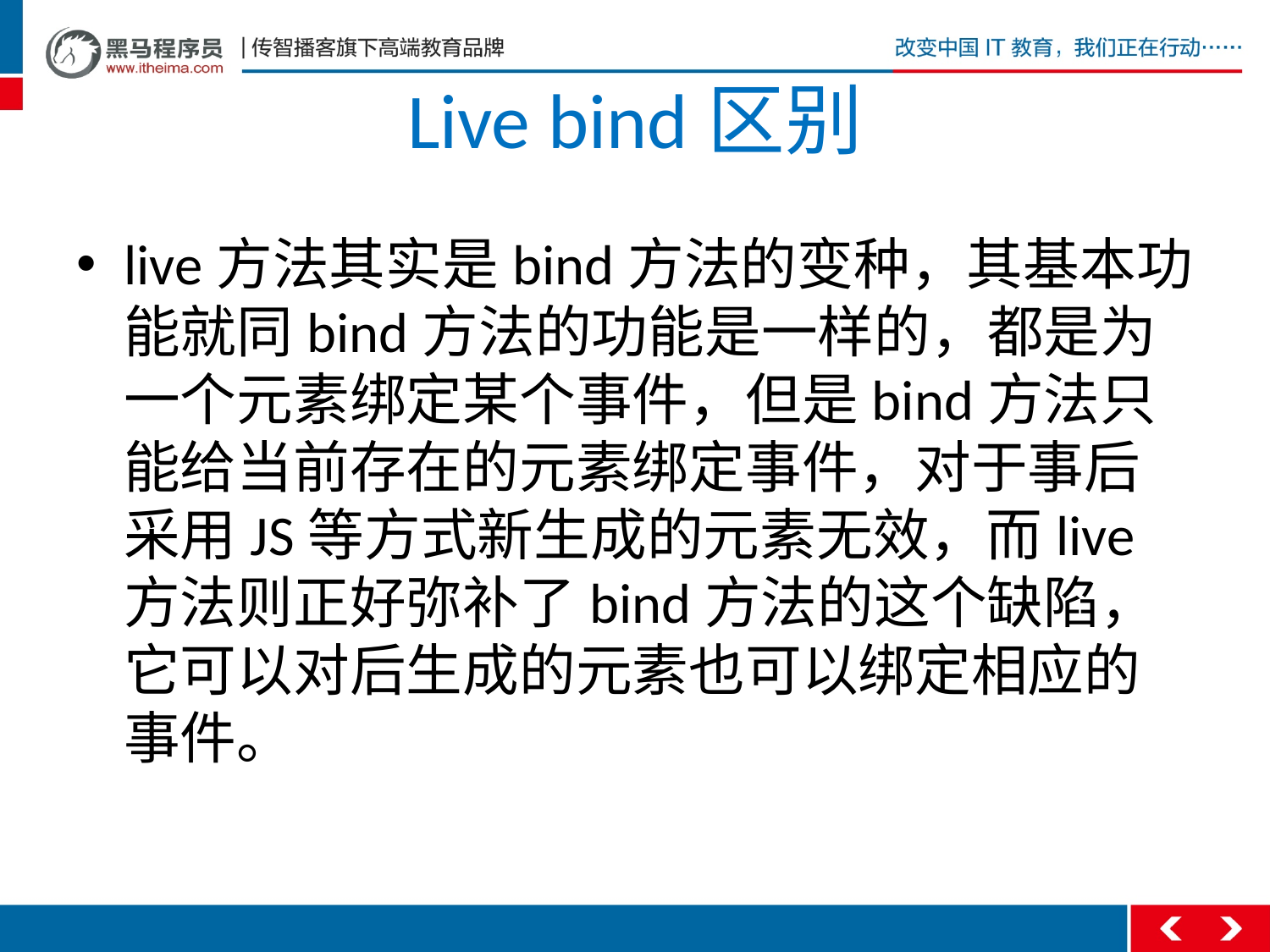

# Live bind区别
live方法其实是bind方法的变种，其基本功能就同bind方法的功能是一样的，都是为一个元素绑定某个事件，但是bind方法只能给当前存在的元素绑定事件，对于事后采用JS等方式新生成的元素无效，而live方法则正好弥补了bind方法的这个缺陷，它可以对后生成的元素也可以绑定相应的事件。